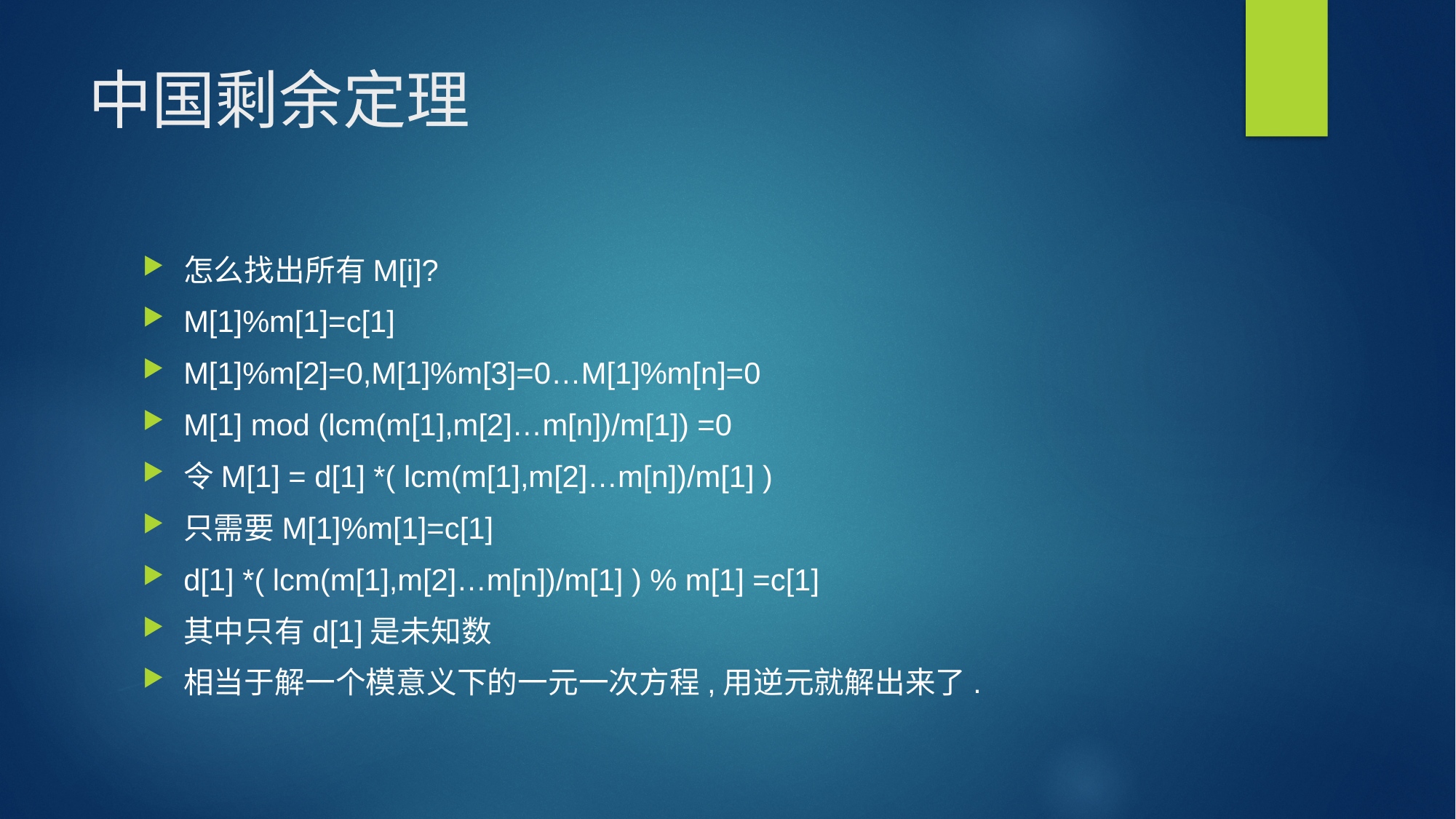

# 中国剩余定理
怎么找出所有M[i]?
M[1]%m[1]=c[1]
M[1]%m[2]=0,M[1]%m[3]=0…M[1]%m[n]=0
M[1] mod (lcm(m[1],m[2]…m[n])/m[1]) =0
令M[1] = d[1] *( lcm(m[1],m[2]…m[n])/m[1] )
只需要M[1]%m[1]=c[1]
d[1] *( lcm(m[1],m[2]…m[n])/m[1] ) % m[1] =c[1]
其中只有d[1]是未知数
相当于解一个模意义下的一元一次方程,用逆元就解出来了.